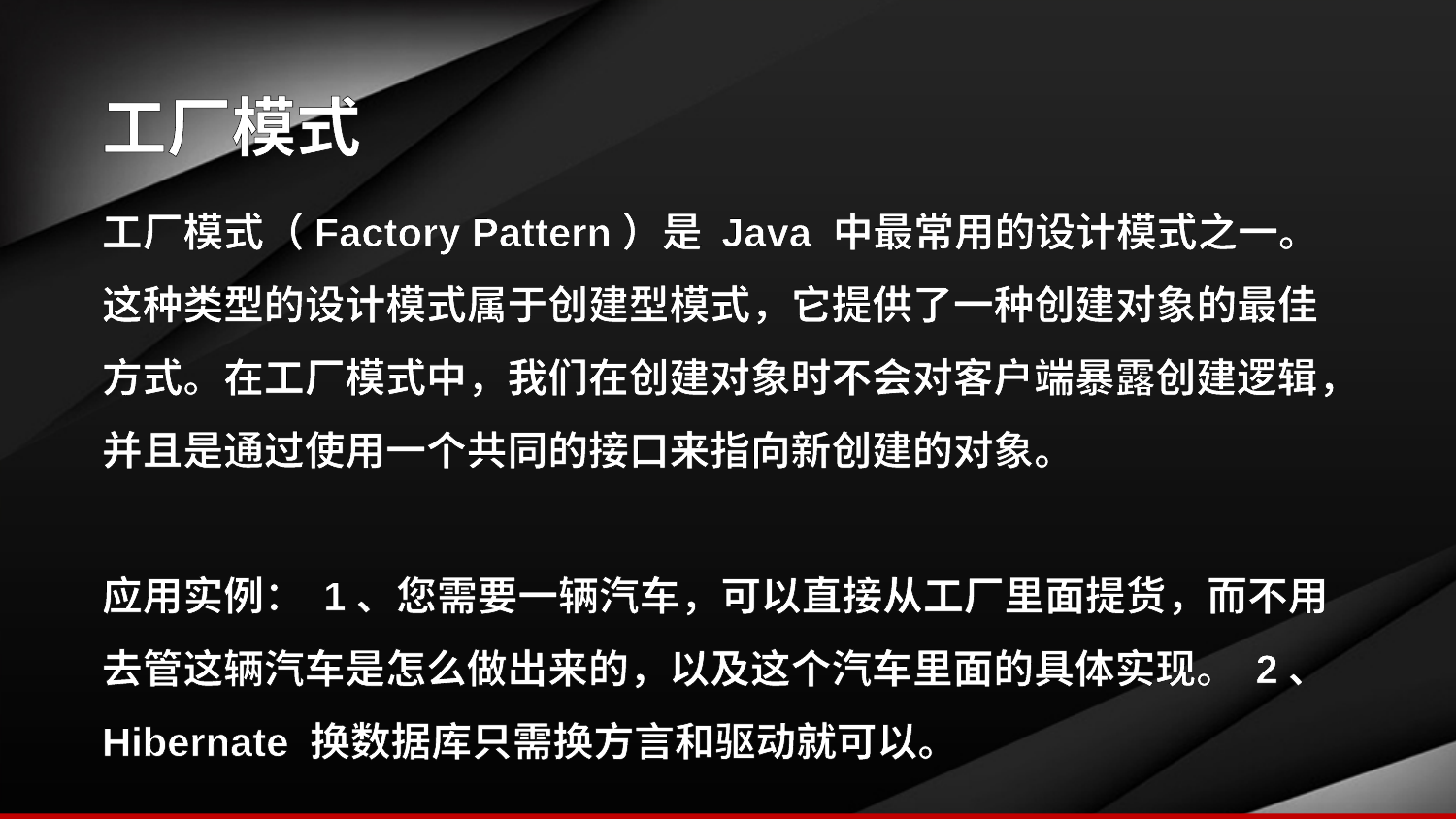

工厂模式
工厂模式（Factory Pattern）是 Java 中最常用的设计模式之一。这种类型的设计模式属于创建型模式，它提供了一种创建对象的最佳方式。在工厂模式中，我们在创建对象时不会对客户端暴露创建逻辑，并且是通过使用一个共同的接口来指向新创建的对象。

应用实例： 1、您需要一辆汽车，可以直接从工厂里面提货，而不用去管这辆汽车是怎么做出来的，以及这个汽车里面的具体实现。 2、Hibernate 换数据库只需换方言和驱动就可以。